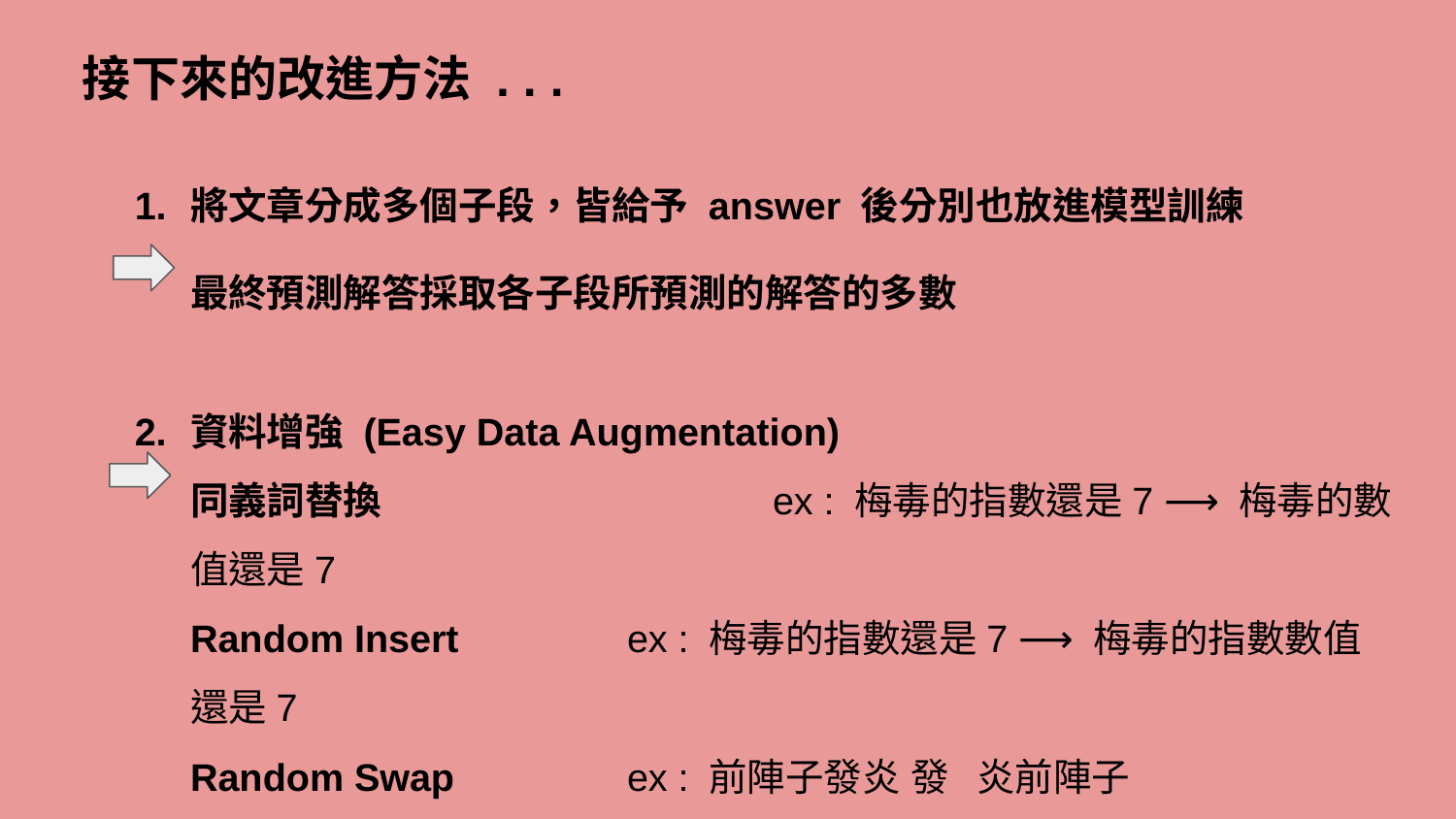

接下來的改進方法 . . .
將文章分成多個子段，皆給予 answer 後分別也放進模型訓練

最終預測解答採取各子段所預測的解答的多數

資料增強 (Easy Data Augmentation)
同義詞替換 			ex : 梅毒的指數還是7 ⟶ 梅毒的數值還是7
Random Insert		ex : 梅毒的指數還是7 ⟶ 梅毒的指數數值還是7
Random Swap		ex : 前陣子發炎 ⟶ 發炎前陣子
Random Delete		ex : 喉嚨就有點沙啞 ⟶ 喉嚨沙啞